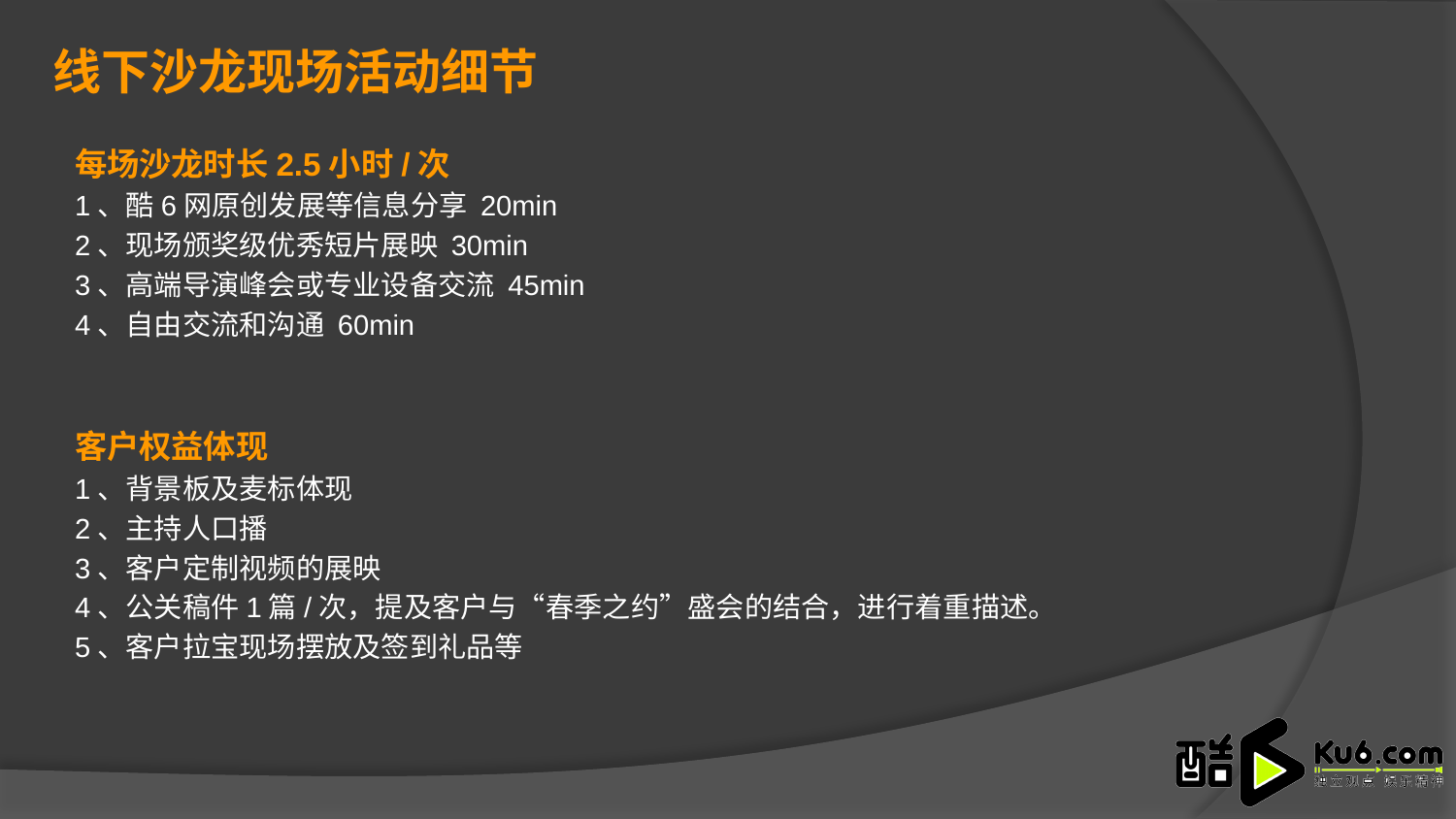

线下沙龙现场活动细节
每场沙龙时长2.5小时/次
1、酷6网原创发展等信息分享 20min
2、现场颁奖级优秀短片展映 30min
3、高端导演峰会或专业设备交流 45min
4、自由交流和沟通 60min

客户权益体现
1、背景板及麦标体现
2、主持人口播
3、客户定制视频的展映
4、公关稿件1篇/次，提及客户与“春季之约”盛会的结合，进行着重描述。
5、客户拉宝现场摆放及签到礼品等